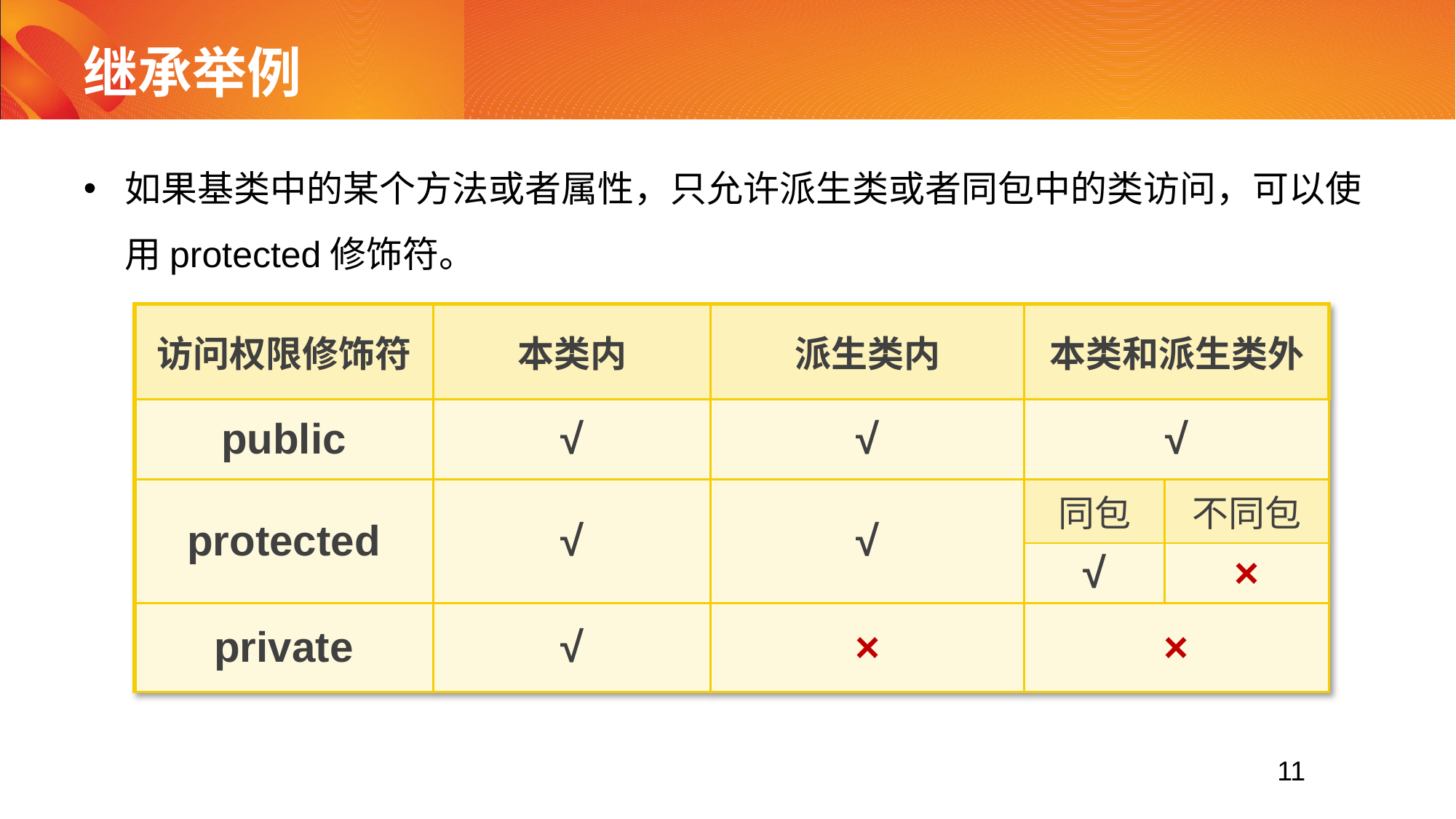

# 继承举例
如果基类中的某个方法或者属性，只允许派生类或者同包中的类访问，可以使用protected修饰符。
| 访问权限修饰符 | 本类内 | 派生类内 | 本类和派生类外 |  |
| --- | --- | --- | --- | --- |
| public | √ | √ | √ |  |
| protected | √ | √ | 同包 | 不同包 |
|  |  |  | √ | × |
| private | √ | × | × |  |